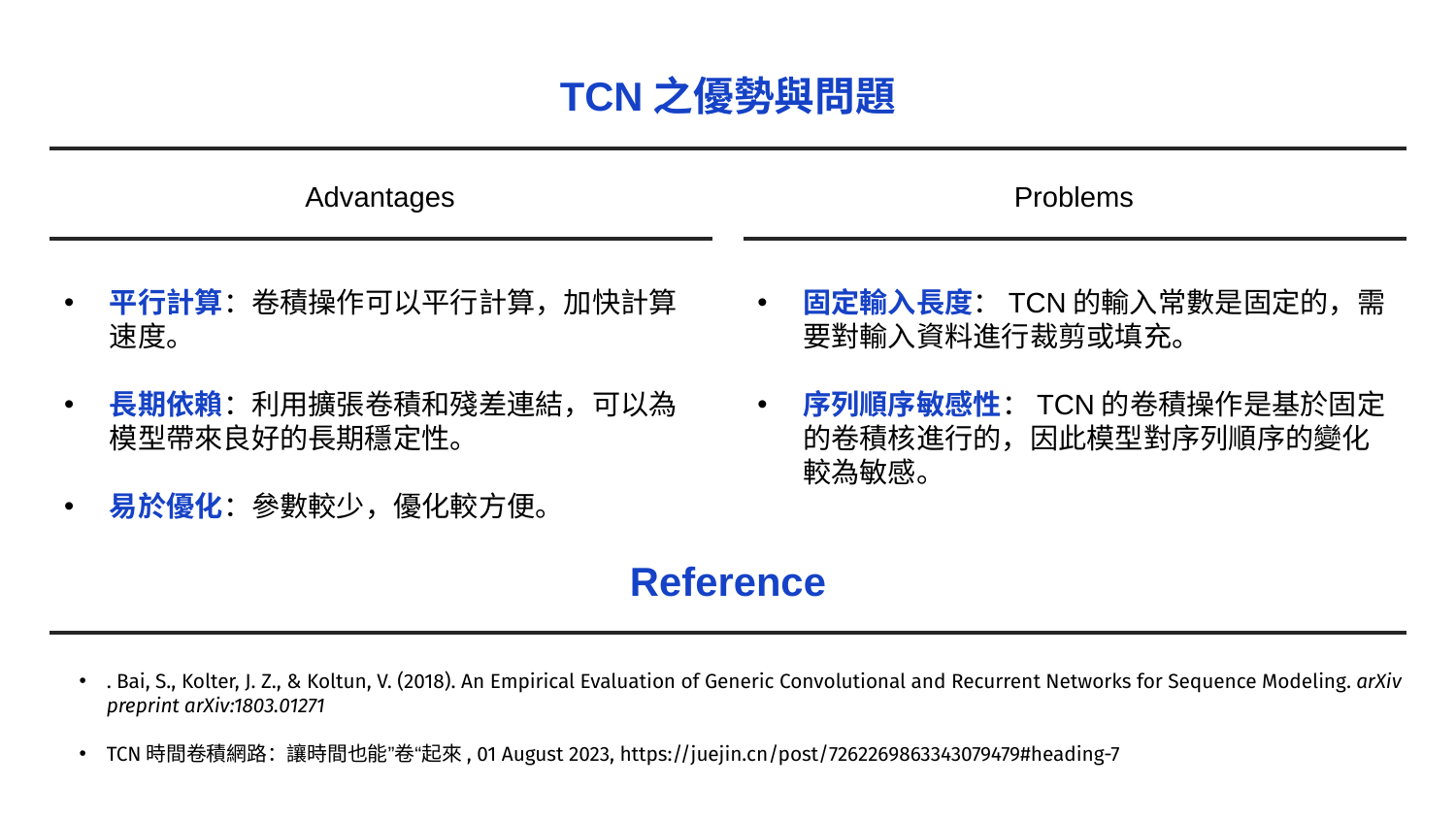

# TCN之優勢與問題
Advantages
Problems
平行計算：卷積操作可以平行計算，加快計算速度。

長期依賴：利用擴張卷積和殘差連結，可以為模型帶來良好的長期穩定性。

易於優化：參數較少，優化較方便。

固定輸入長度：TCN的輸入常數是固定的，需要對輸入資料進行裁剪或填充。

序列順序敏感性：TCN的卷積操作是基於固定的卷積核進行的，因此模型對序列順序的變化較為敏感。
Reference
. Bai, S., Kolter, J. Z., & Koltun, V. (2018). An Empirical Evaluation of Generic Convolutional and Recurrent Networks for Sequence Modeling. arXiv preprint arXiv:1803.01271

TCN時間卷積網路：讓時間也能”卷“起來, 01 August 2023, https://juejin.cn/post/7262269863343079479#heading-7